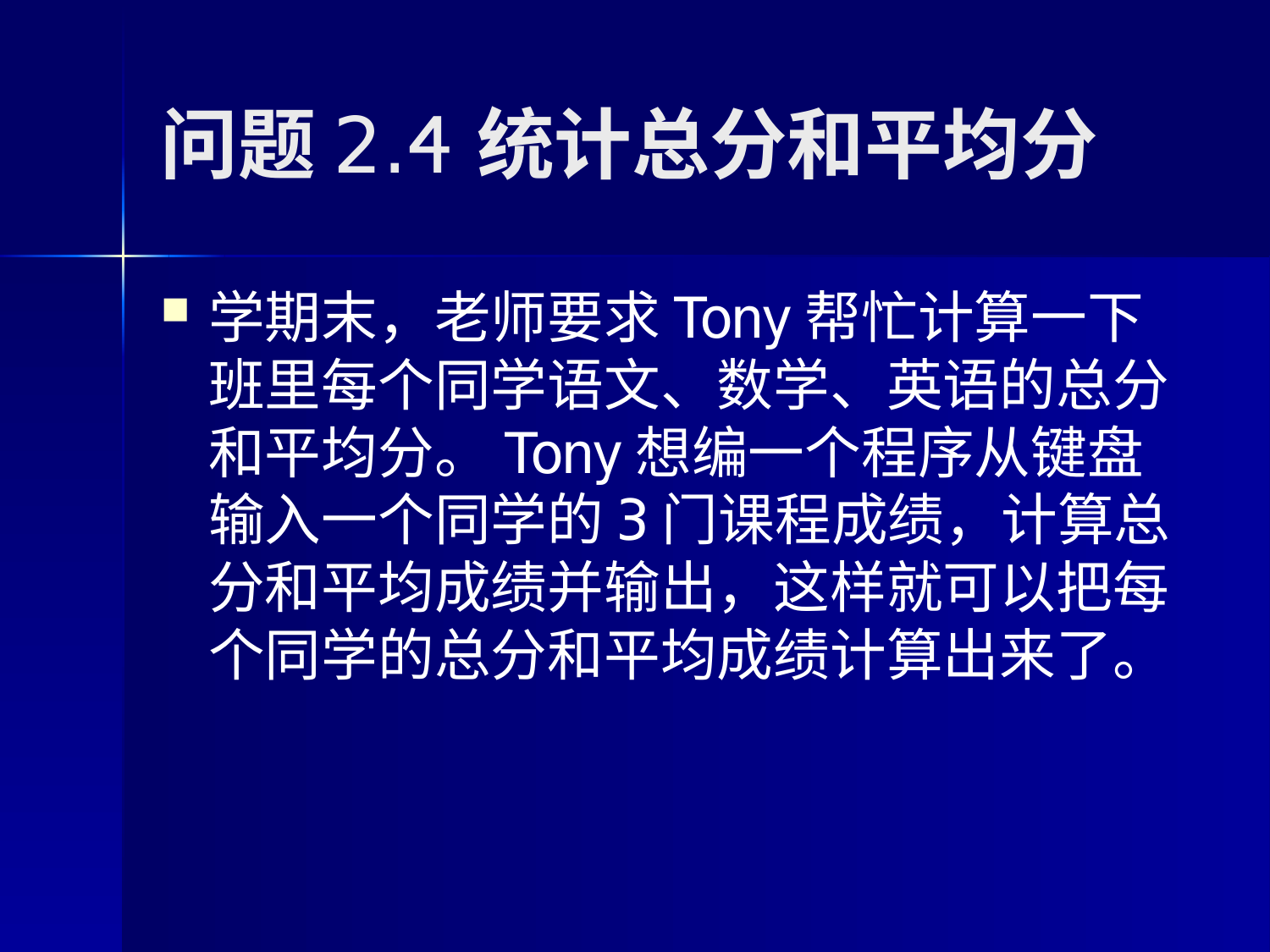

# 问题2.4统计总分和平均分
学期末，老师要求Tony帮忙计算一下班里每个同学语文、数学、英语的总分和平均分。Tony想编一个程序从键盘输入一个同学的3门课程成绩，计算总分和平均成绩并输出，这样就可以把每个同学的总分和平均成绩计算出来了。